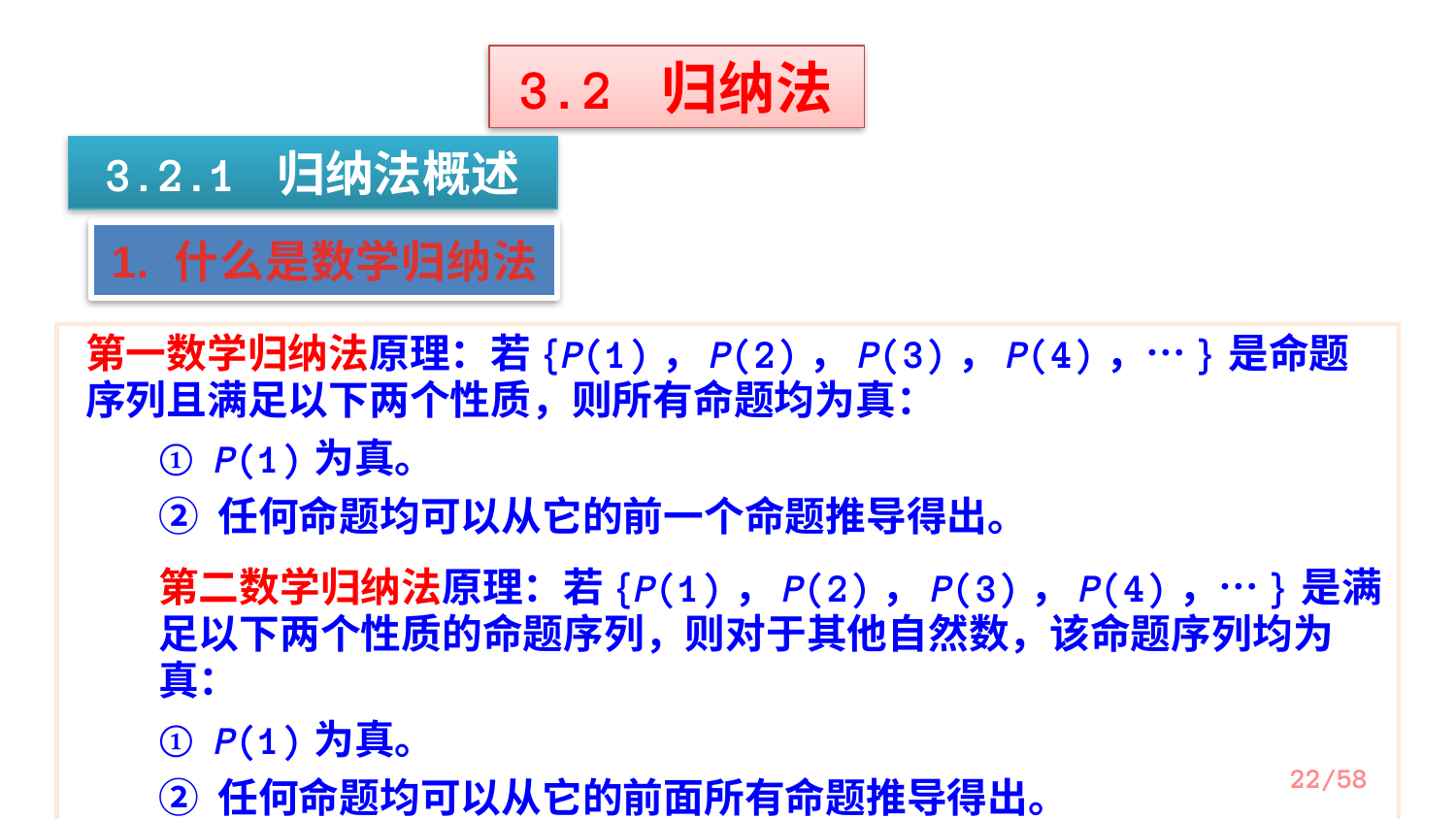

3.2 归纳法
3.2.1 归纳法概述
1. 什么是数学归纳法
第一数学归纳法原理：若{P(1)，P(2)，P(3)，P(4)，…}是命题序列且满足以下两个性质，则所有命题均为真：
① P(1)为真。
② 任何命题均可以从它的前一个命题推导得出。
第二数学归纳法原理：若{P(1)，P(2)，P(3)，P(4)，…}是满足以下两个性质的命题序列，则对于其他自然数，该命题序列均为真：
① P(1)为真。
② 任何命题均可以从它的前面所有命题推导得出。
22/58